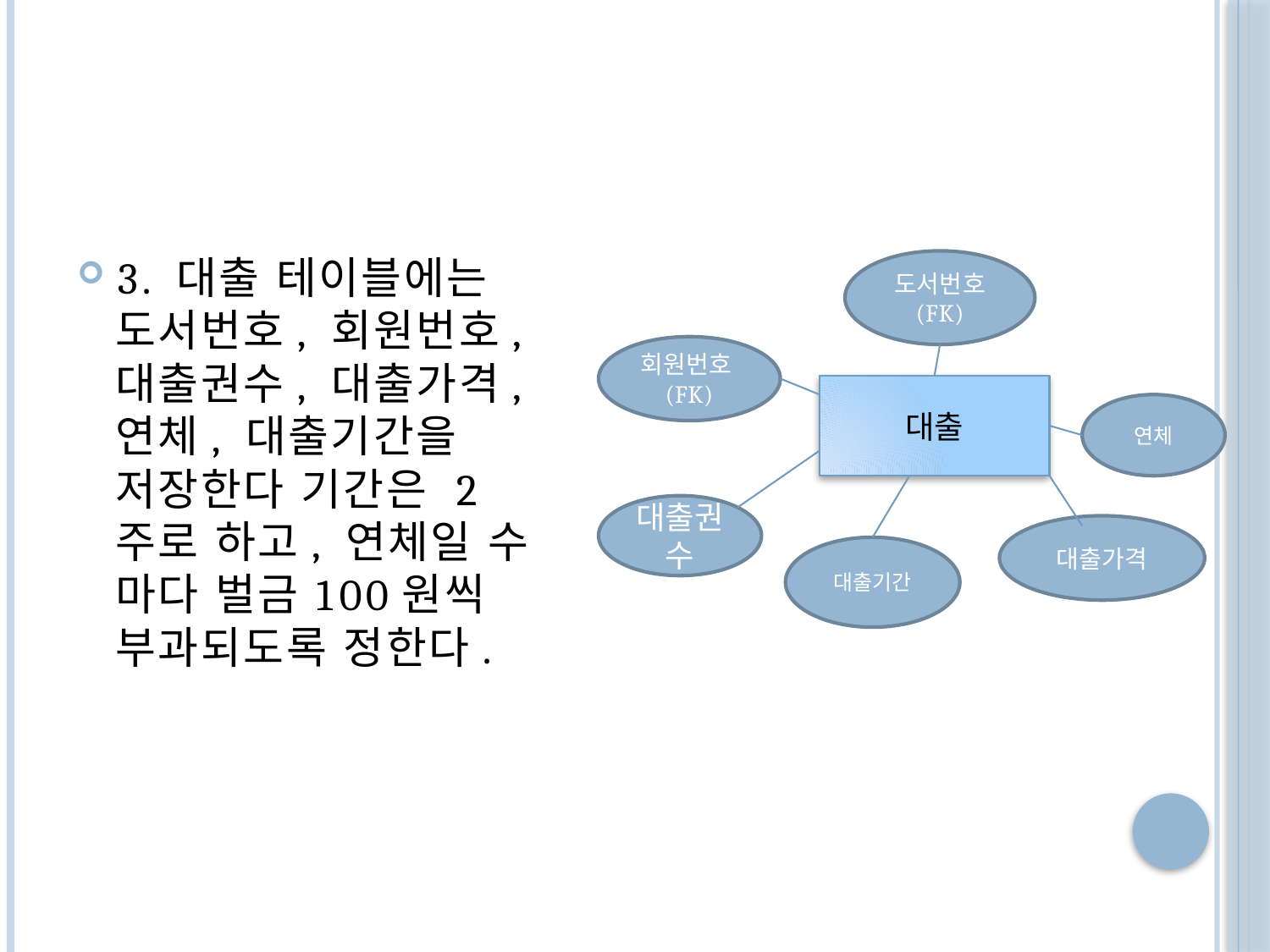

3. 대출 테이블에는 도서번호, 회원번호, 대출권수, 대출가격, 연체, 대출기간을 저장한다 기간은 2주로 하고, 연체일 수 마다 벌금100원씩 부과되도록 정한다.

도서번호
(FK)
회원번호(FK)
대출
연체
대출권수
대출가격
대출기간